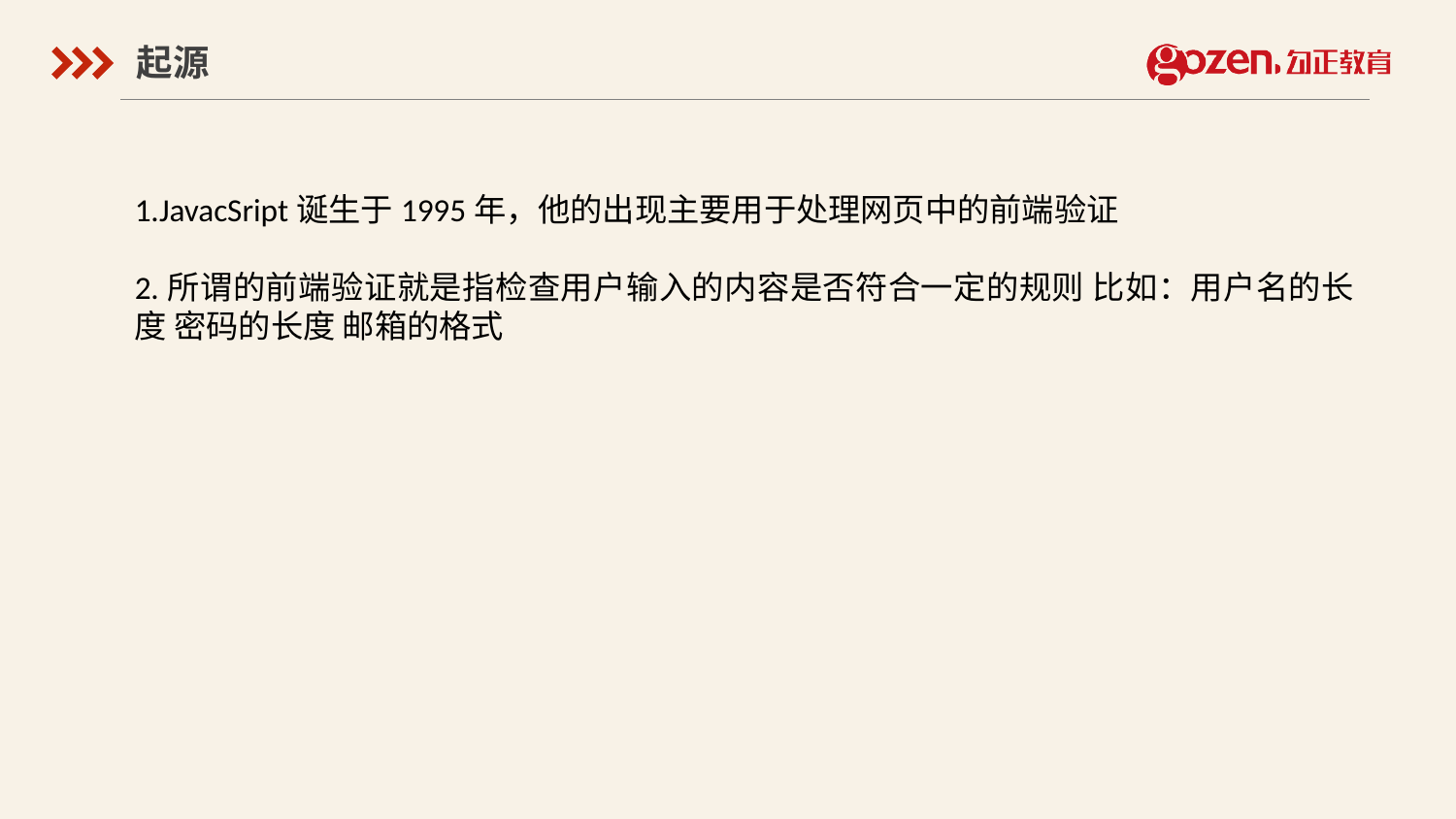

起源

1.JavacSript诞生于1995年，他的出现主要用于处理网页中的前端验证

2.所谓的前端验证就是指检查用户输入的内容是否符合一定的规则 比如：用户名的长度 密码的长度 邮箱的格式